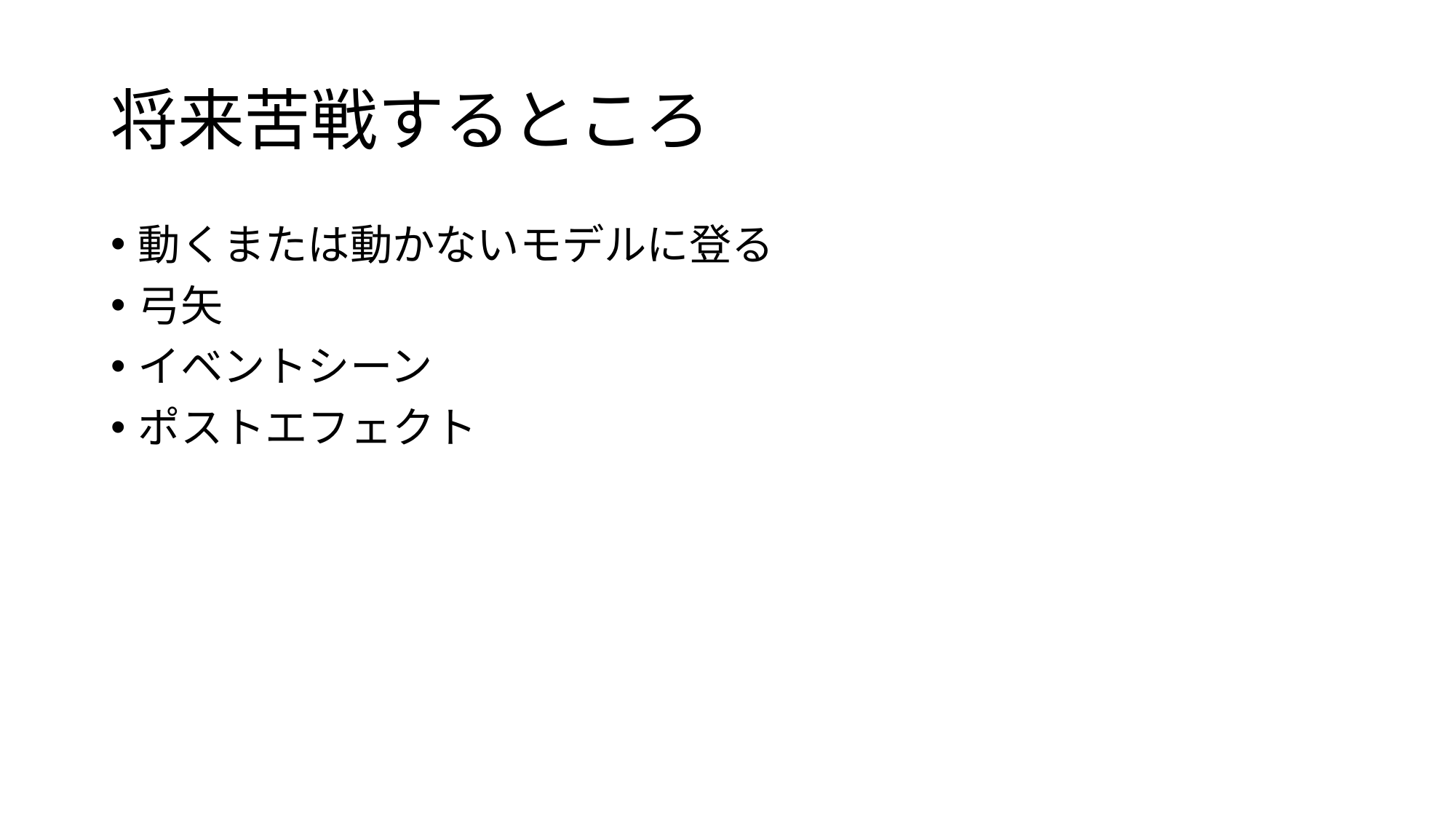

# 将来苦戦するところ
動くまたは動かないモデルに登る
弓矢
イベントシーン
ポストエフェクト